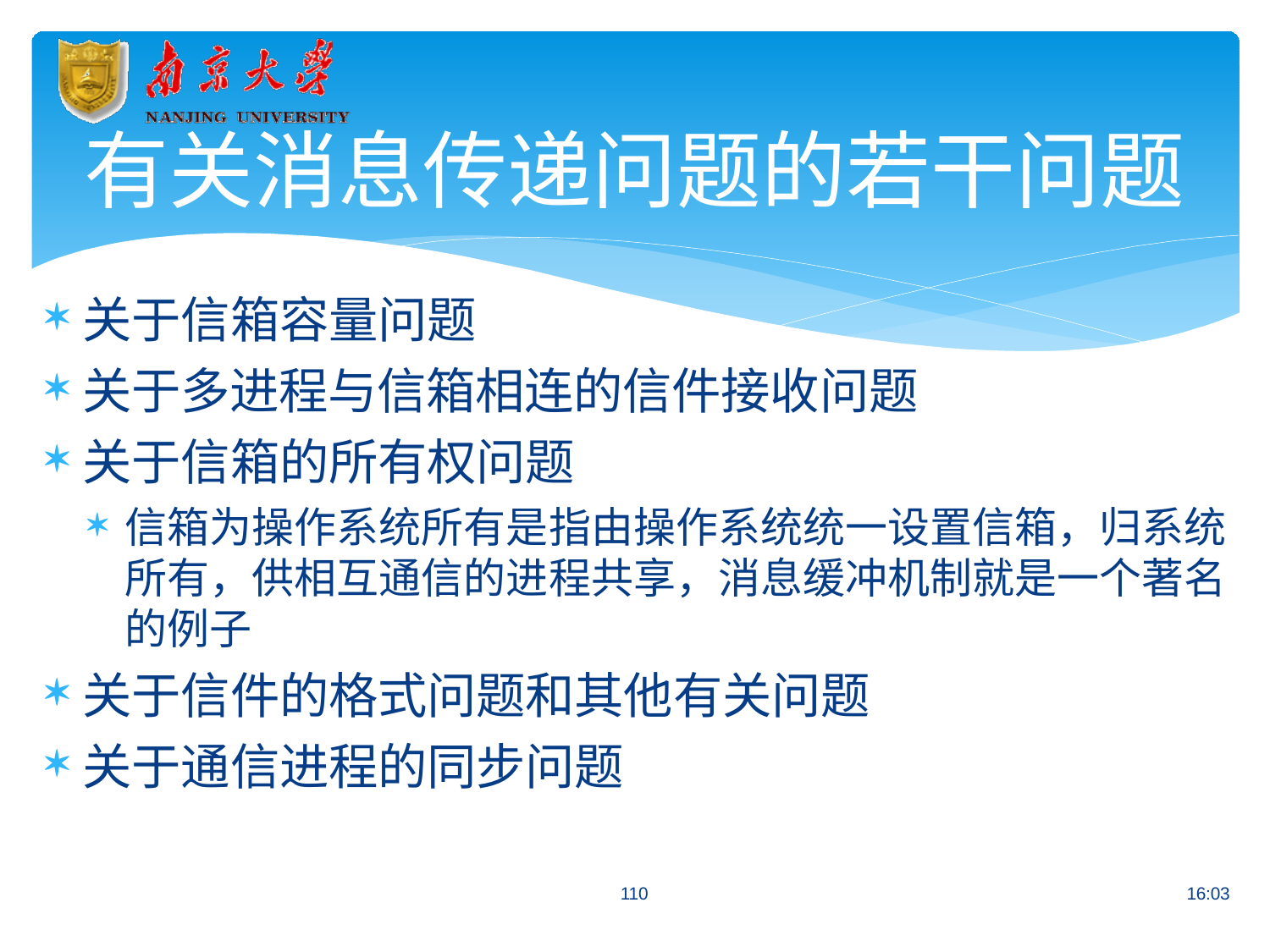

# 有关消息传递问题的若干问题

关于信箱容量问题
关于多进程与信箱相连的信件接收问题
关于信箱的所有权问题
信箱为操作系统所有是指由操作系统统一设置信箱，归系统 所有，供相互通信的进程共享，消息缓冲机制就是一个著名 的例子
关于信件的格式问题和其他有关问题
关于通信进程的同步问题
110
16:03